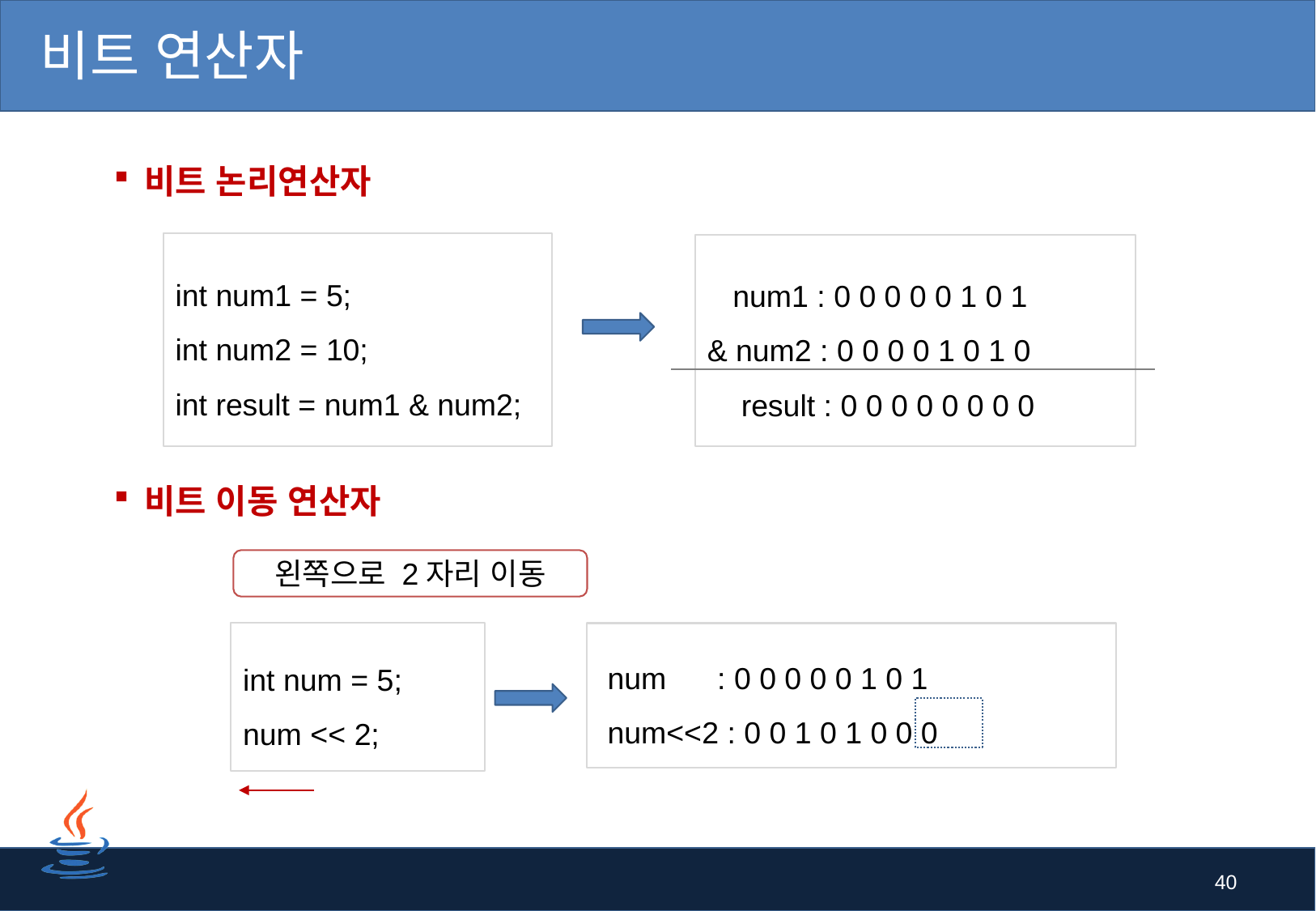

# 비트 연산자
비트 논리연산자

비트 이동 연산자
int num1 = 5;
int num2 = 10;
int result = num1 & num2;
   num1 : 0 0 0 0 0 1 0 1
& num2 : 0 0 0 0 1 0 1 0
    result : 0 0 0 0 0 0 0 0

왼쪽으로 2자리 이동
int num = 5;
num << 2;
 num      : 0 0 0 0 0 1 0 1
 num<<2 : 0 0 1 0 1 0 0 0

40